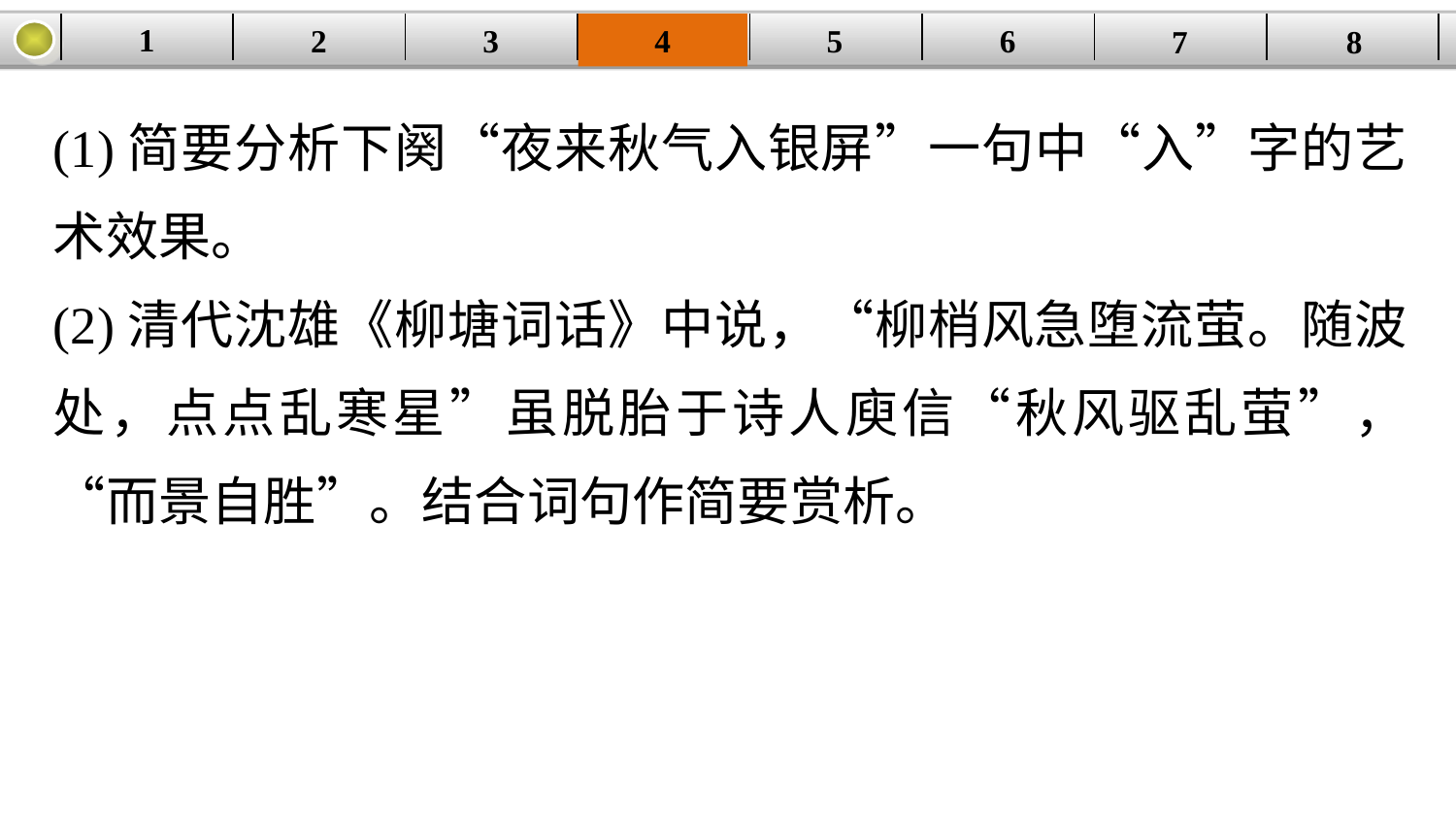

1
2
3
4
|  |  |  |  |  |  |  |  |
| --- | --- | --- | --- | --- | --- | --- | --- |
5
6
7
8

(1)简要分析下阕“夜来秋气入银屏”一句中“入”字的艺术效果。
(2)清代沈雄《柳塘词话》中说，“柳梢风急堕流萤。随波处，点点乱寒星”虽脱胎于诗人庾信“秋风驱乱萤”，“而景自胜”。结合词句作简要赏析。